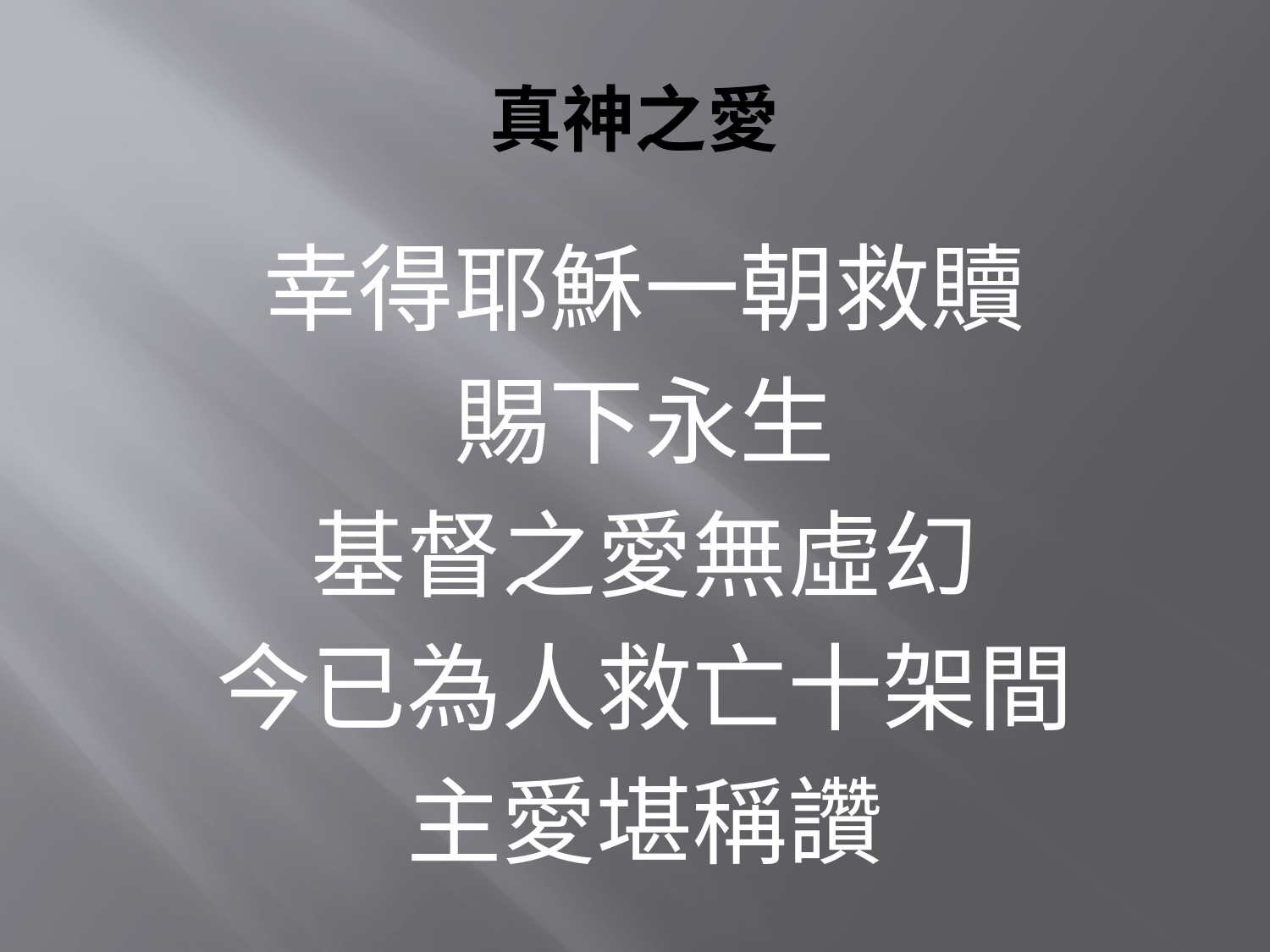

# 真神之愛
幸得耶穌一朝救贖
賜下永生
基督之愛無虛幻
今已為人救亡十架間
主愛堪稱讚